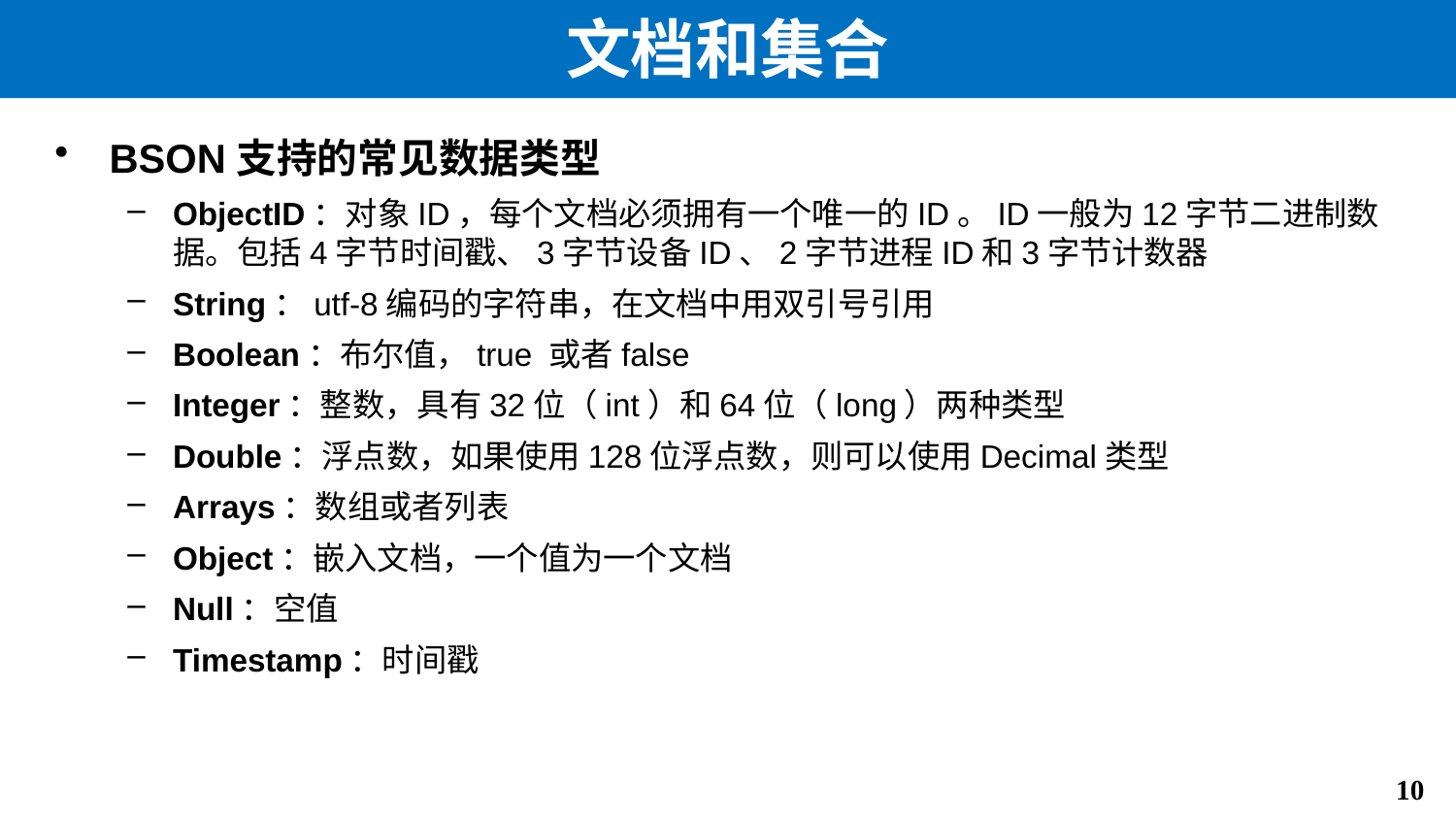

# 文档和集合
BSON支持的常见数据类型
ObjectID：对象ID，每个文档必须拥有一个唯一的ID。ID一般为12字节二进制数据。包括4字节时间戳、3字节设备ID、2字节进程ID和3字节计数器
String：utf-8编码的字符串，在文档中用双引号引用
Boolean：布尔值，true 或者false
Integer：整数，具有32位（int）和64位（long）两种类型
Double：浮点数，如果使用128位浮点数，则可以使用Decimal类型
Arrays：数组或者列表
Object：嵌入文档，一个值为一个文档
Null：空值
Timestamp：时间戳